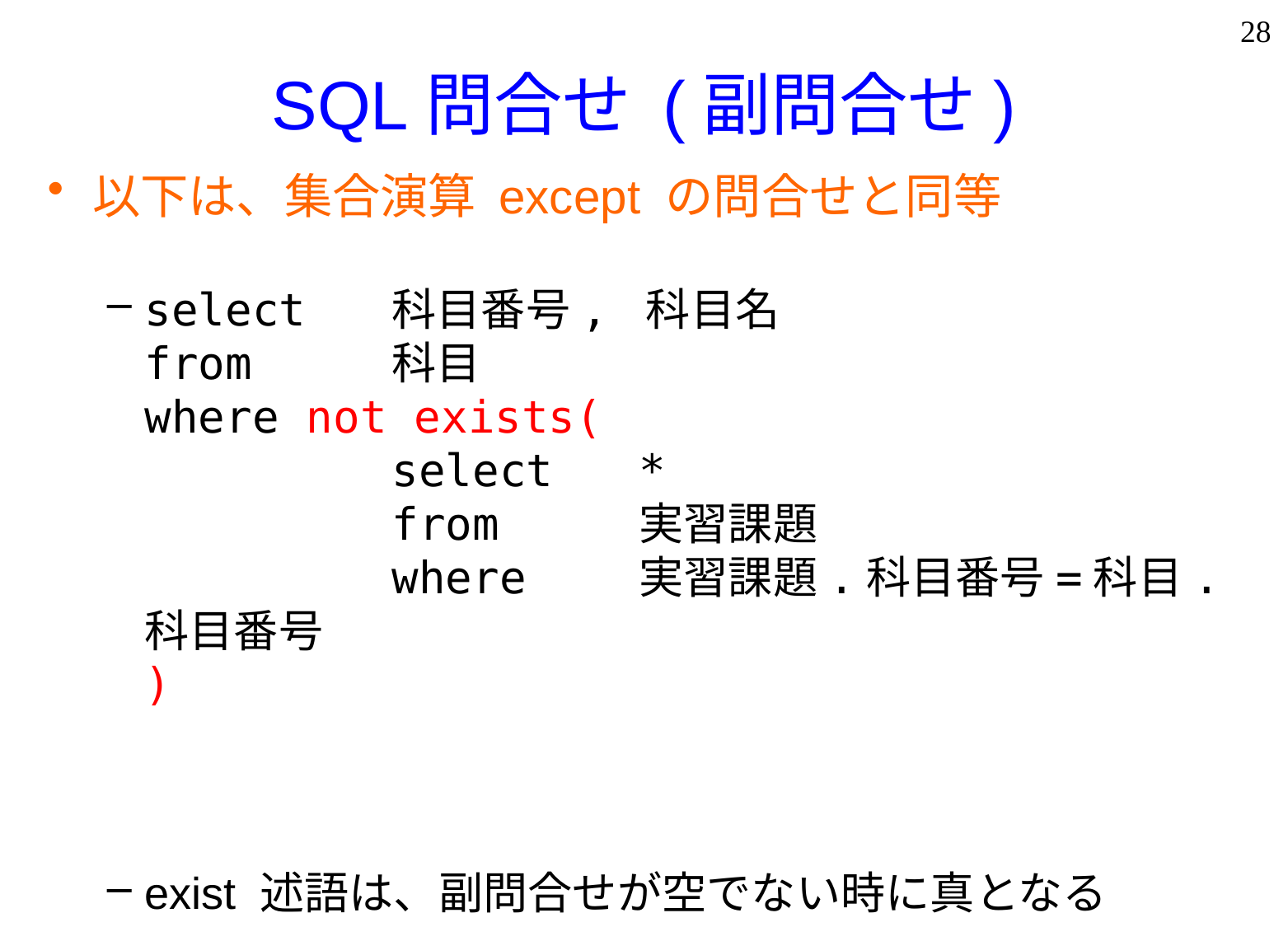

28
# SQL問合せ (副問合せ)
以下は、集合演算 except の問合せと同等

select	科目番号, 科目名
from		科目
where not exists(
		select	*
		from 	実習課題
		where	実習課題.科目番号=科目.科目番号
)

exist 述語は、副問合せが空でない時に真となる